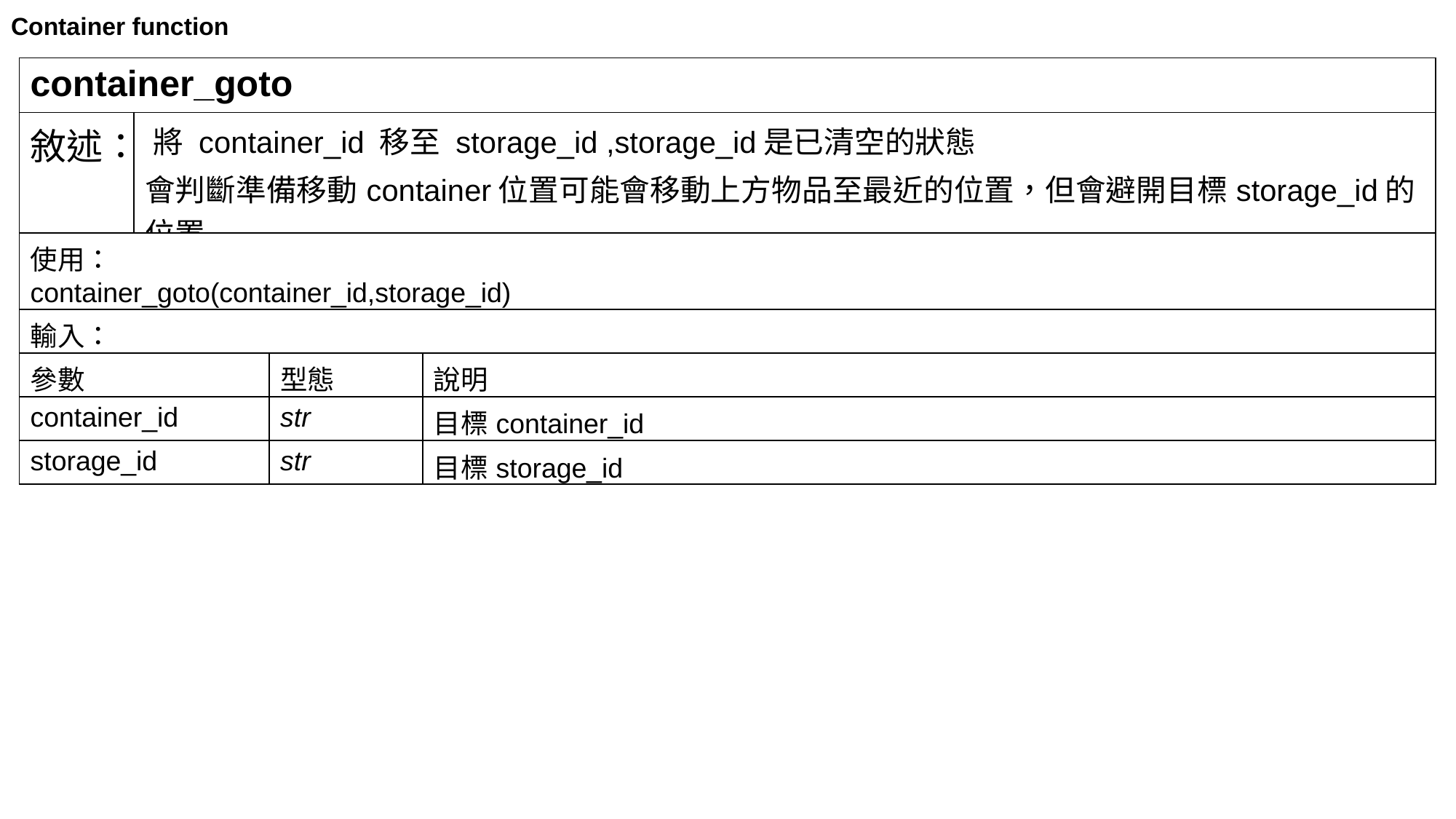

# Container function
| ﻿container\_goto |  |  |  |
| --- | --- | --- | --- |
| 敘述： | ﻿將 container\_id 移至 storage\_id ,storage\_id是已清空的狀態 會判斷準備移動container位置可能會移動上方物品至最近的位置，但會避開目標storage\_id的位置 | 將訂單以商品為依據依照目前機器手臂工作量進行排序 |  |
| 使用： ﻿﻿﻿container\_goto(container\_id,storage\_id) |  |  |  |
| 輸入： |  |  |  |
| 參數 |  | 型態 | 說明 |
| container\_id |  | str | 目標container\_id |
| storage\_id |  | str | 目標storage\_id |
﻿